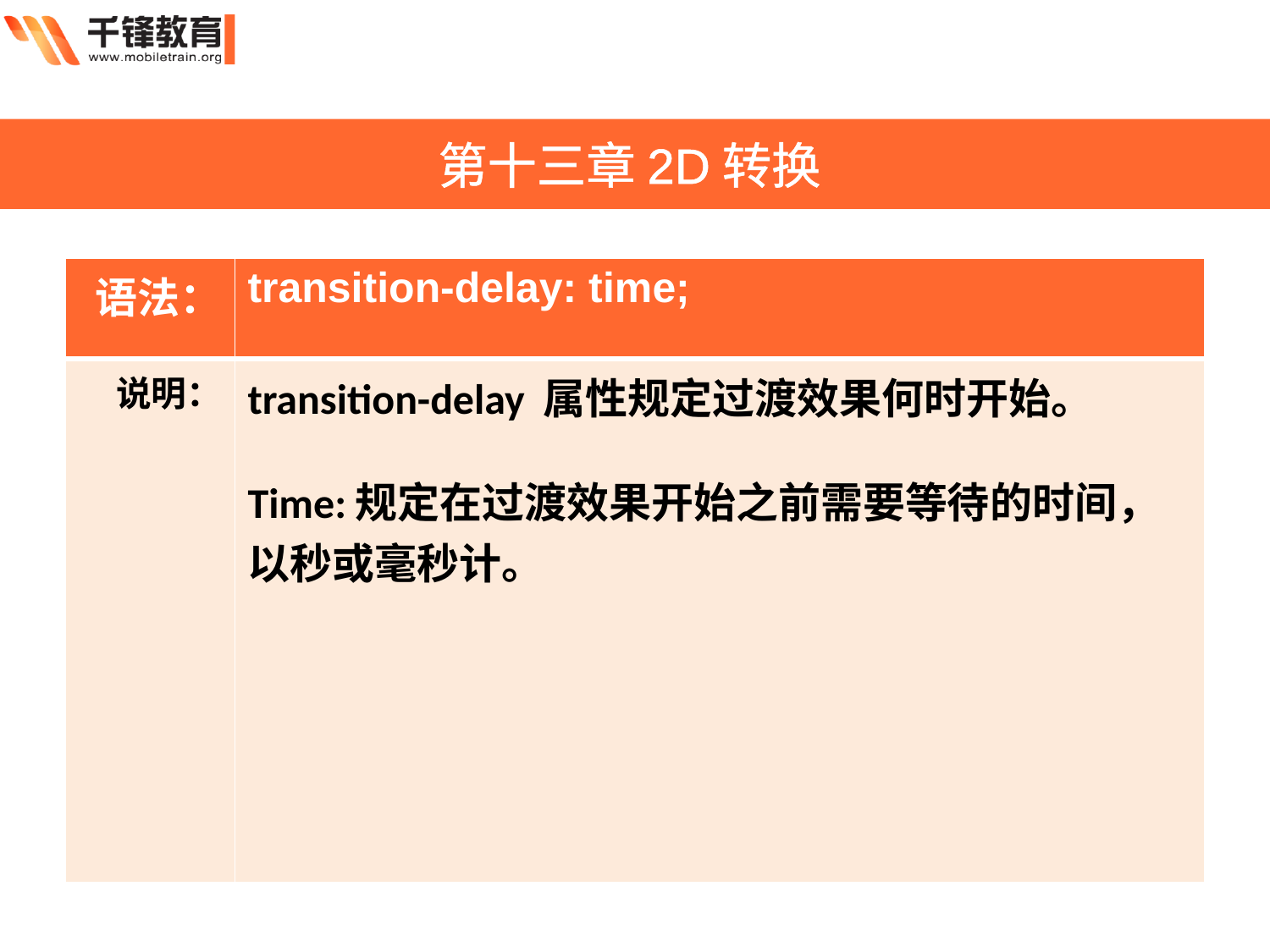

第十三章2D转换

| 语法： | transition-delay: time; |
| --- | --- |
| 说明： | transition-delay 属性规定过渡效果何时开始。 Time:规定在过渡效果开始之前需要等待的时间，以秒或毫秒计。 |